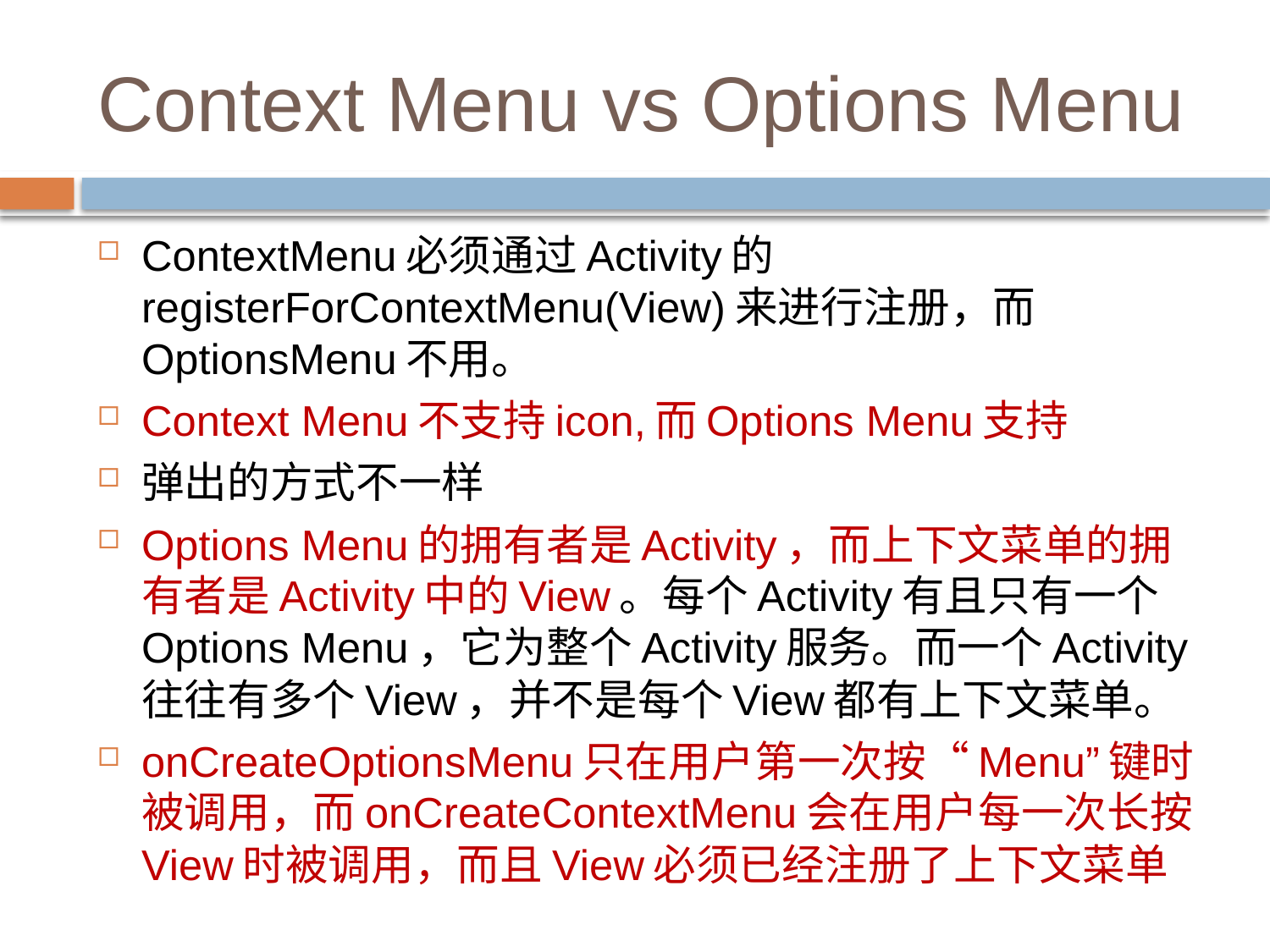

# Context Menu vs Options Menu
ContextMenu必须通过Activity的registerForContextMenu(View)来进行注册，而OptionsMenu不用。
Context Menu不支持icon,而Options Menu支持
弹出的方式不一样
Options Menu的拥有者是Activity，而上下文菜单的拥有者是Activity中的View。每个Activity有且只有一个Options Menu，它为整个Activity服务。而一个Activity往往有多个View，并不是每个View都有上下文菜单。
onCreateOptionsMenu只在用户第一次按“Menu”键时被调用，而onCreateContextMenu会在用户每一次长按View时被调用，而且View必须已经注册了上下文菜单